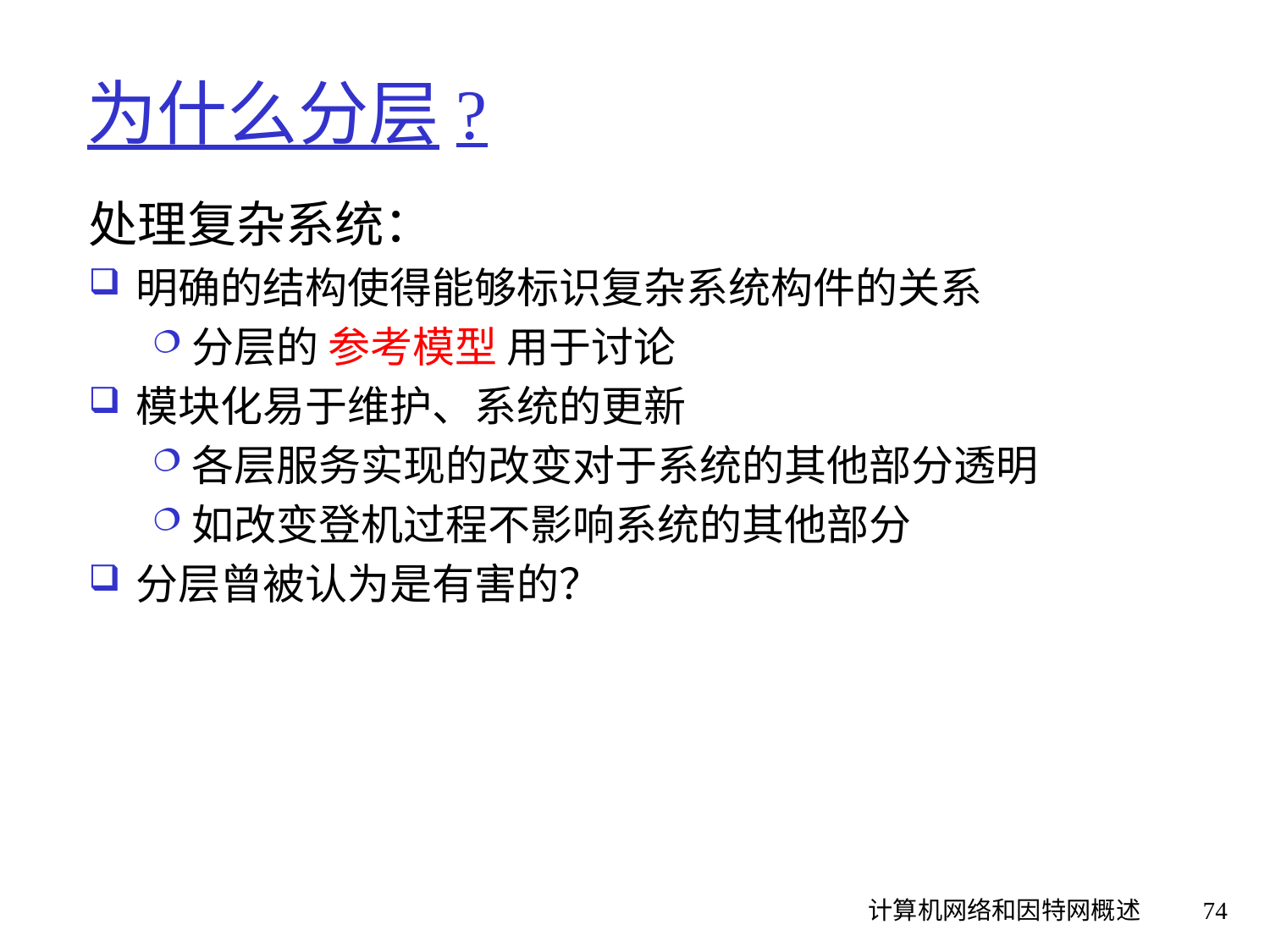

# 为什么分层?
处理复杂系统：
明确的结构使得能够标识复杂系统构件的关系
分层的 参考模型 用于讨论
模块化易于维护、系统的更新
各层服务实现的改变对于系统的其他部分透明
如改变登机过程不影响系统的其他部分
分层曾被认为是有害的？
计算机网络和因特网概述
74